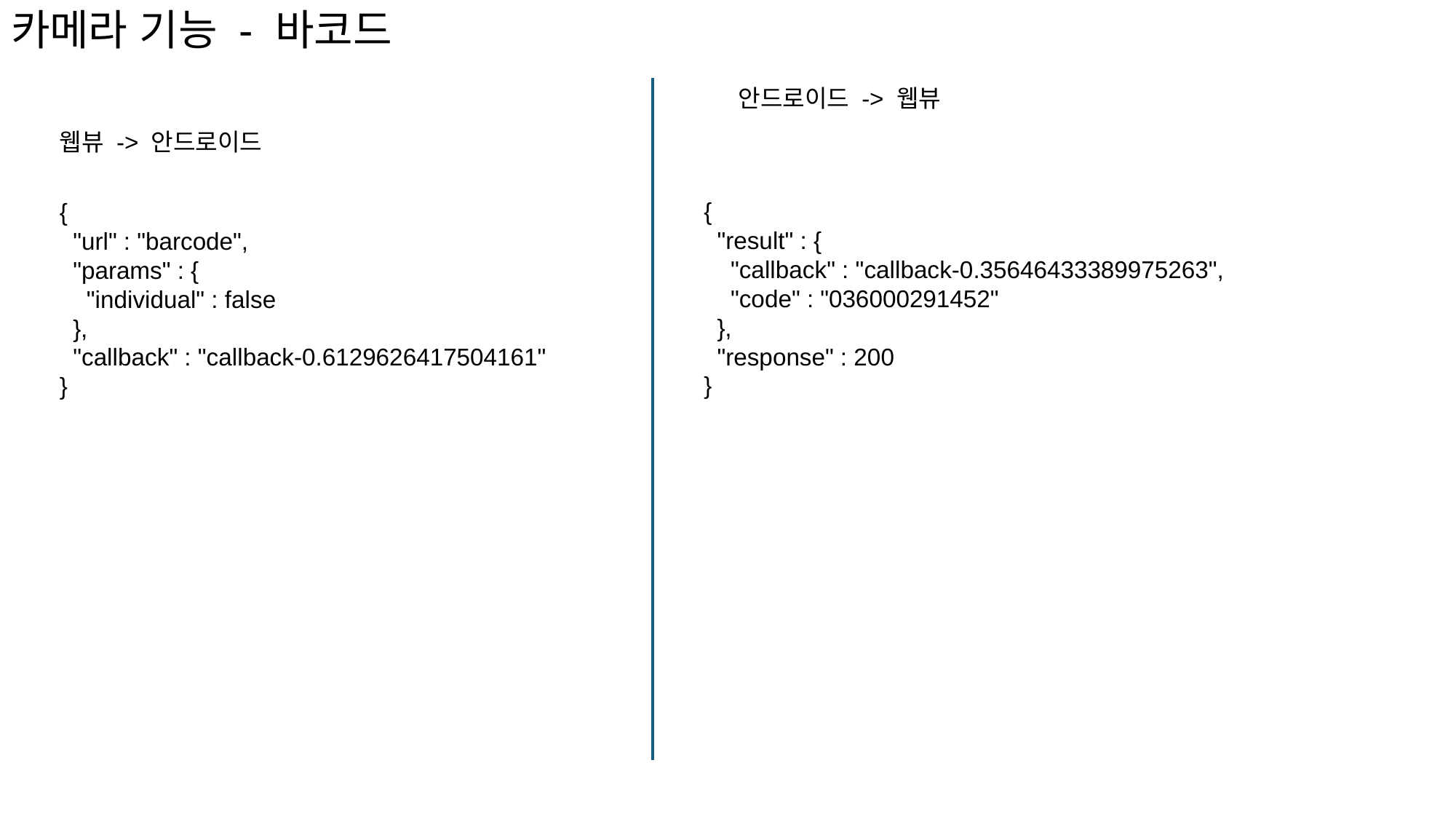

# 카메라 기능 - 바코드
안드로이드 -> 웹뷰
웹뷰 -> 안드로이드
{
  "result" : {
    "callback" : "callback-0.35646433389975263",
    "code" : "036000291452"
  },
  "response" : 200
}
{
  "url" : "barcode",
  "params" : {
    "individual" : false
  },
  "callback" : "callback-0.6129626417504161"
}